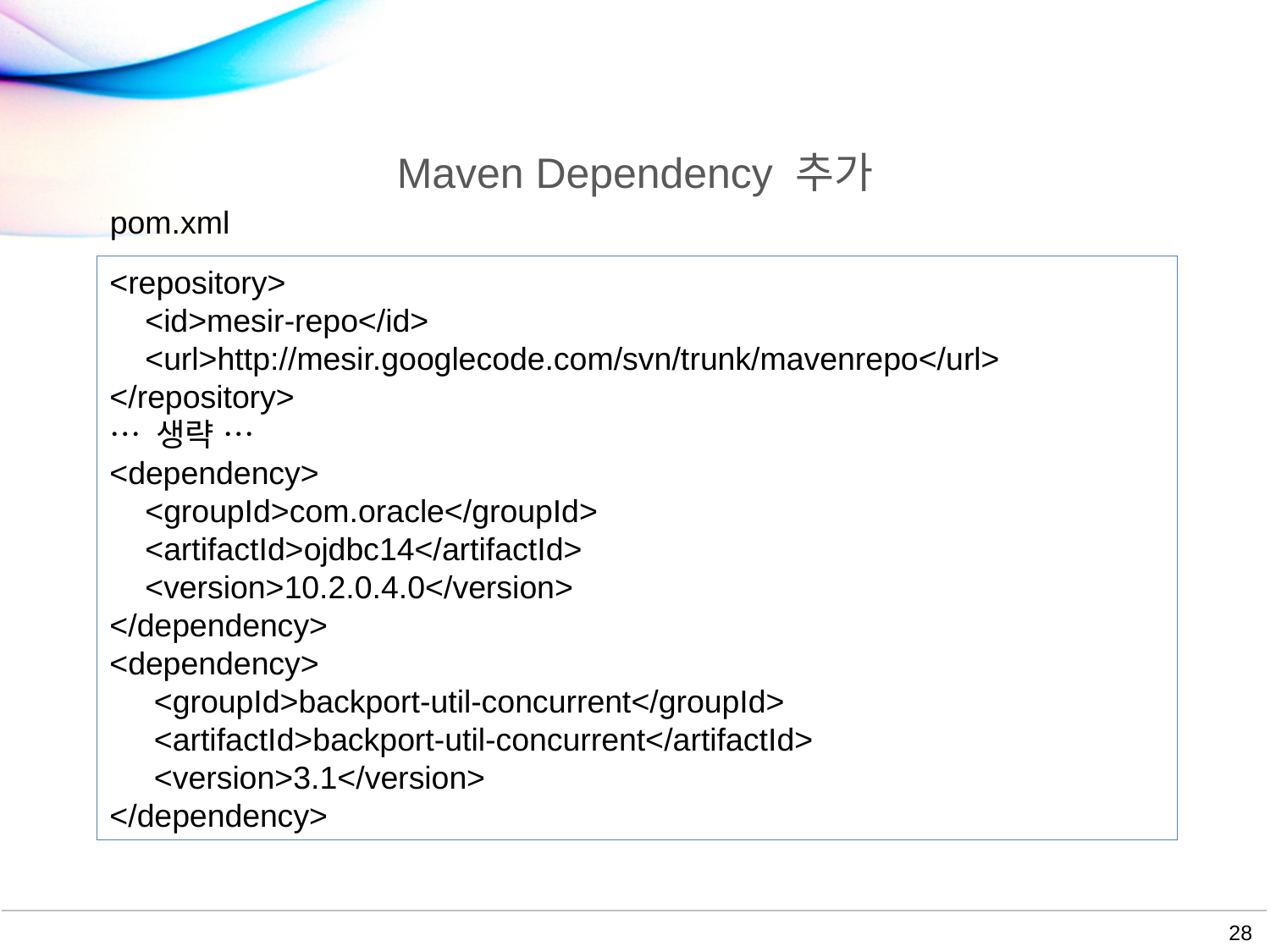

# Maven Dependency 추가
pom.xml
<repository>
    <id>mesir-repo</id>
    <url>http://mesir.googlecode.com/svn/trunk/mavenrepo</url>
</repository>
… 생략 …
<dependency>
    <groupId>com.oracle</groupId>
    <artifactId>ojdbc14</artifactId>
    <version>10.2.0.4.0</version>
</dependency>
<dependency>
     <groupId>backport-util-concurrent</groupId>
     <artifactId>backport-util-concurrent</artifactId>
     <version>3.1</version>
</dependency>
28